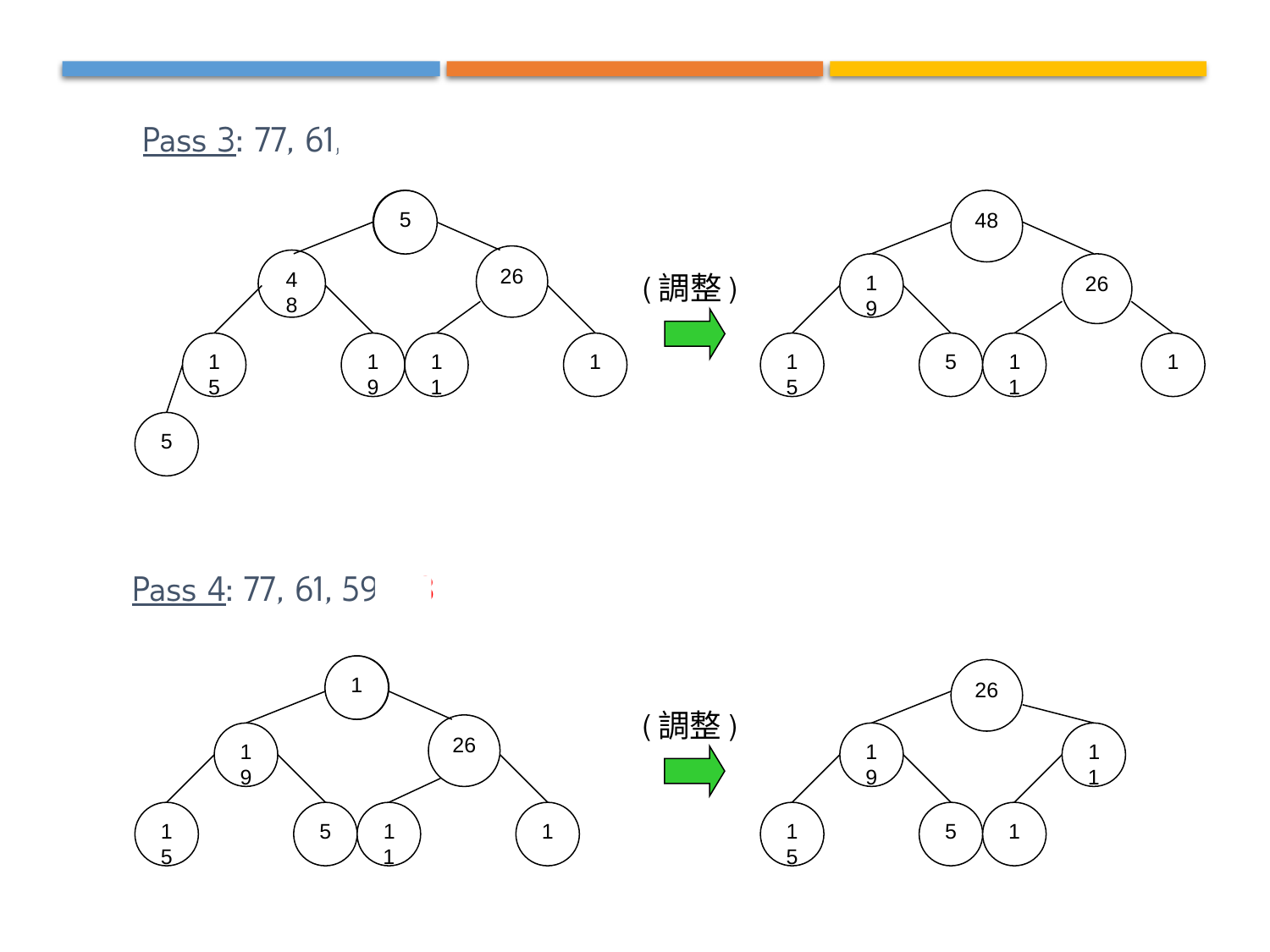

Pass 3: 77, 61, 59

Pass 4: 77, 61, 59, 48

59
48

19
26

15
5
11
1
5

26
48
(調整)

15
19
11
1

5

1
48
26

19
11

15
5
1

(調整)

26
19

15
5
11
1